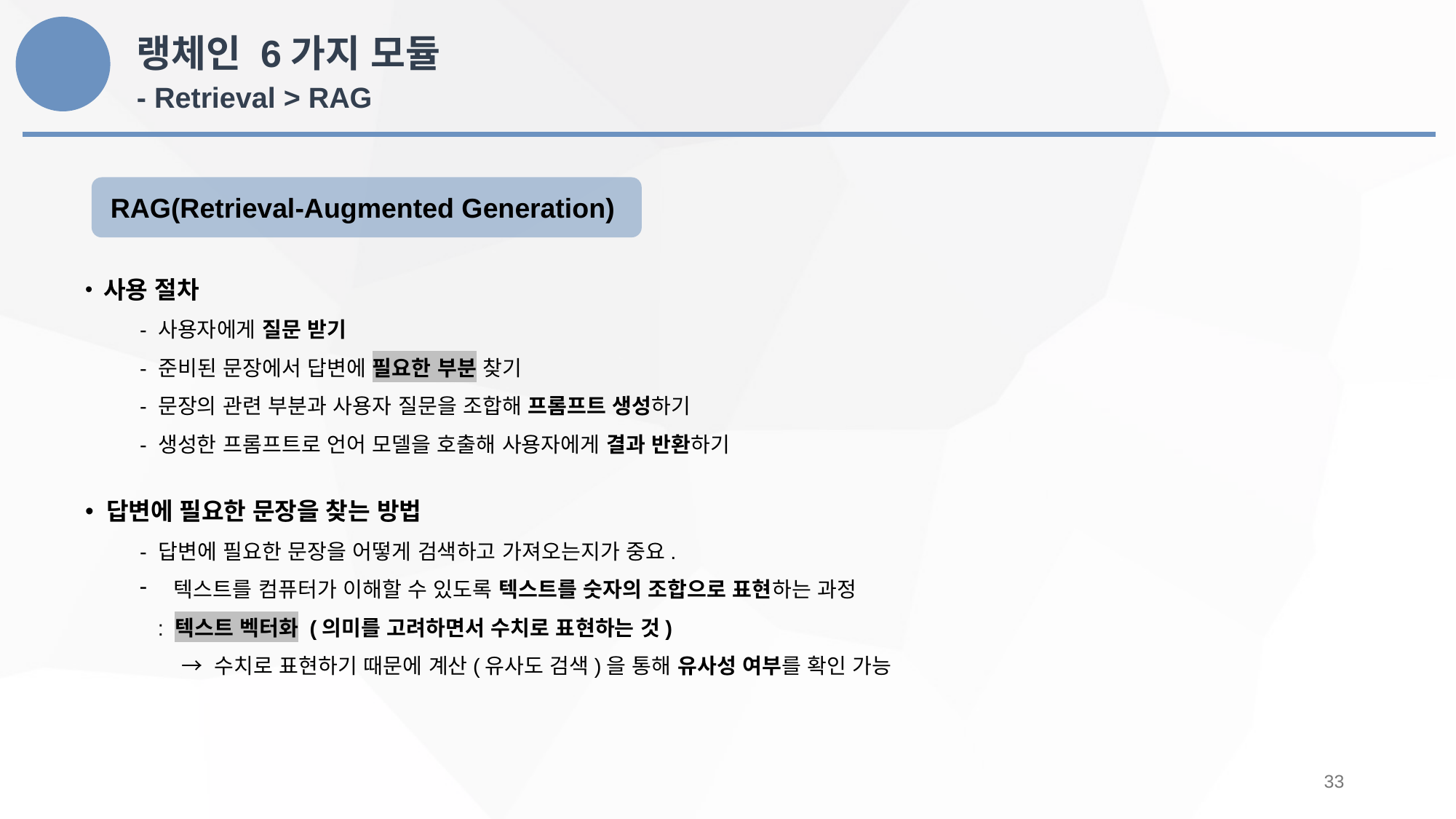

랭체인 6가지 모듈
- Retrieval > RAG
RAG(Retrieval-Augmented Generation)
 사용 절차
- 사용자에게 질문 받기
- 준비된 문장에서 답변에 필요한 부분 찾기
- 문장의 관련 부분과 사용자 질문을 조합해 프롬프트 생성하기
- 생성한 프롬프트로 언어 모델을 호출해 사용자에게 결과 반환하기

 답변에 필요한 문장을 찾는 방법
- 답변에 필요한 문장을 어떻게 검색하고 가져오는지가 중요.
텍스트를 컴퓨터가 이해할 수 있도록 텍스트를 숫자의 조합으로 표현하는 과정
   : 텍스트 벡터화 (의미를 고려하면서 수치로 표현하는 것)
       → 수치로 표현하기 때문에 계산(유사도 검색)을 통해 유사성 여부를 확인 가능
33